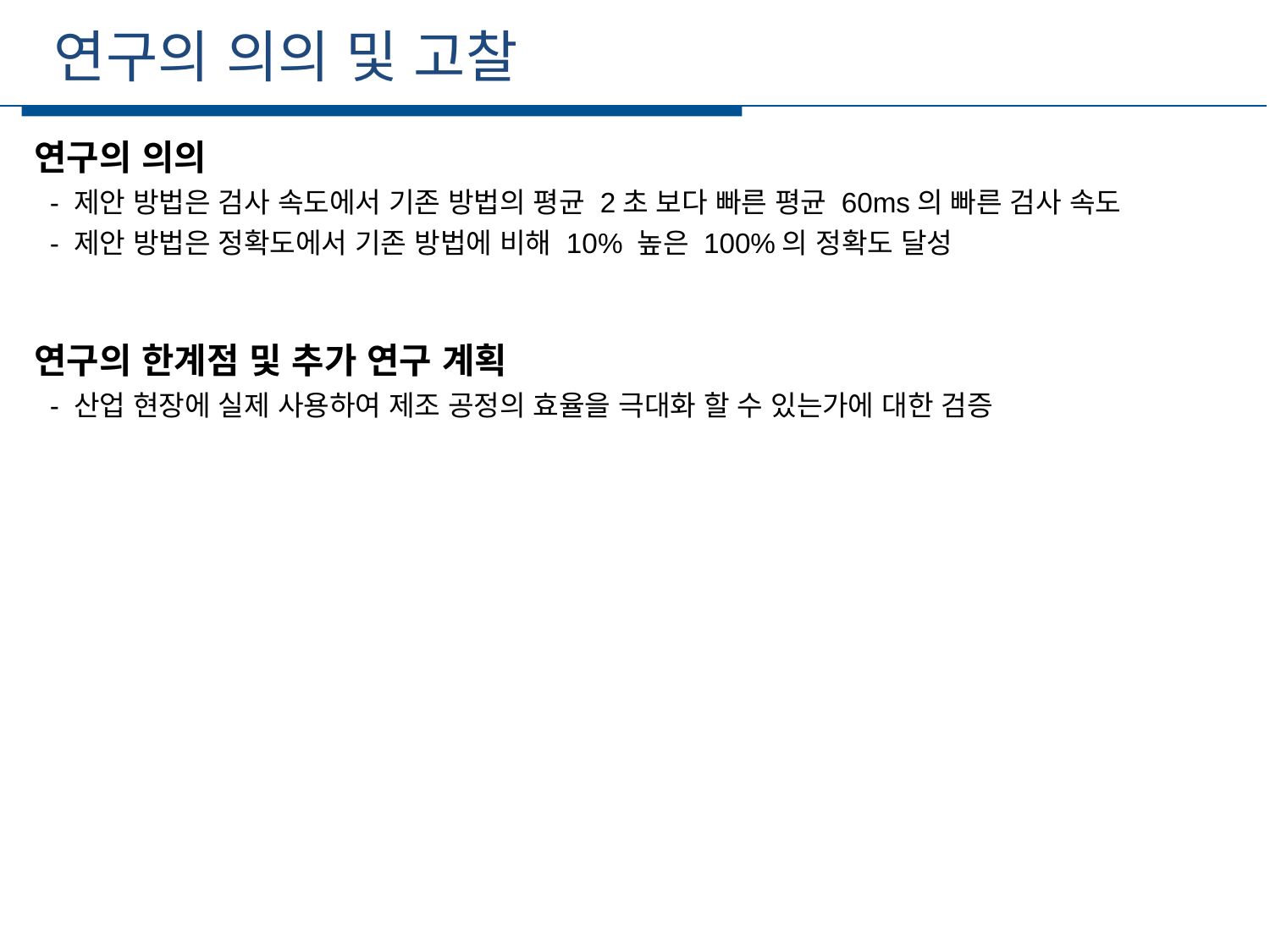

연구의 의의 및 고찰
세부일정

연구의 의의
  - 제안 방법은 검사 속도에서 기존 방법의 평균 2초 보다 빠른 평균 60ms의 빠른 검사 속도
  - 제안 방법은 정확도에서 기존 방법에 비해 10% 높은 100%의 정확도 달성

연구의 한계점 및 추가 연구 계획
  - 산업 현장에 실제 사용하여 제조 공정의 효율을 극대화 할 수 있는가에 대한 검증